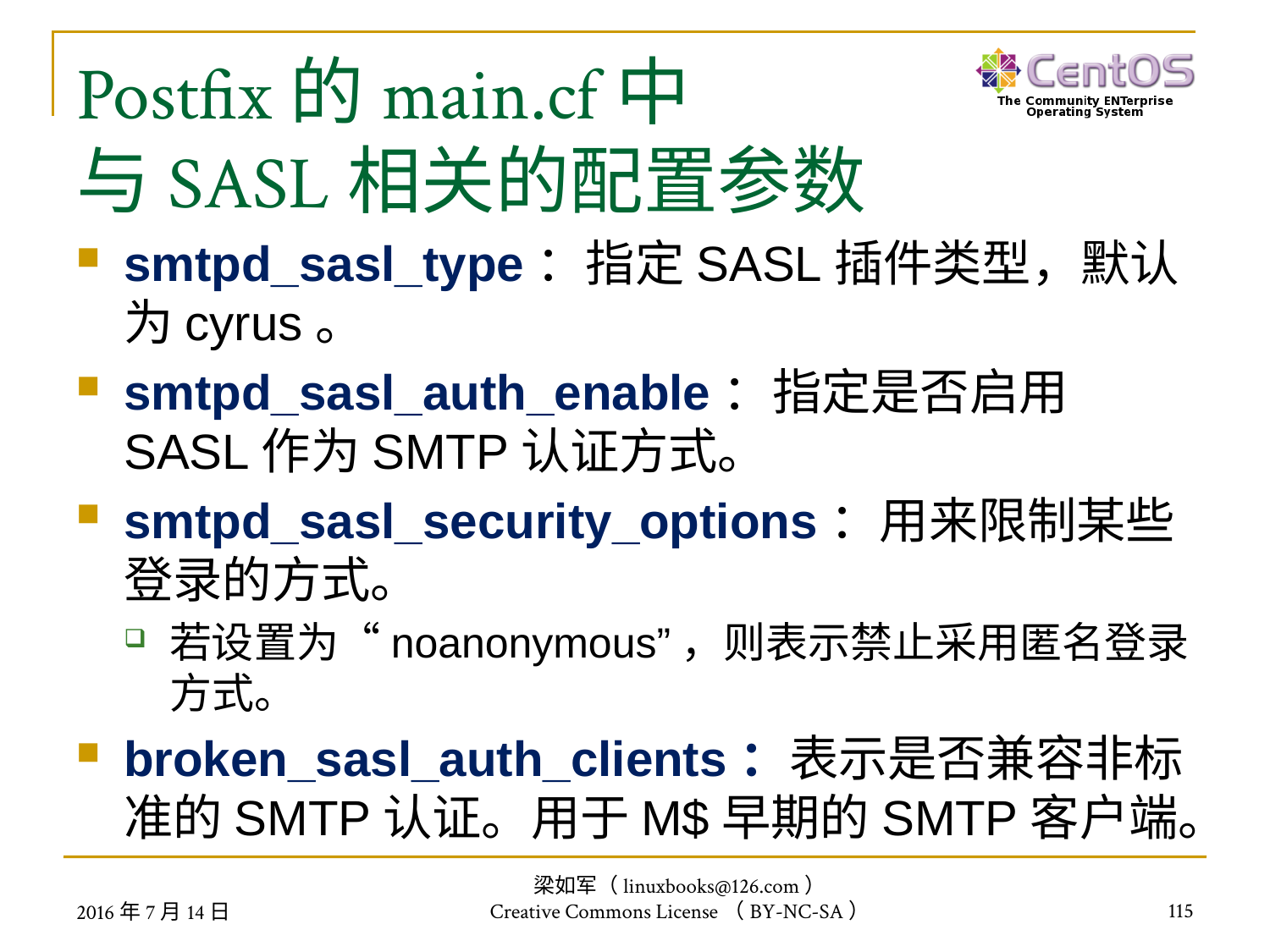

# Postfix的main.cf中 与SASL相关的配置参数
smtpd_sasl_type：指定SASL插件类型，默认为cyrus。
smtpd_sasl_auth_enable：指定是否启用SASL作为SMTP认证方式。
smtpd_sasl_security_options：用来限制某些登录的方式。
若设置为“noanonymous”，则表示禁止采用匿名登录方式。
broken_sasl_auth_clients：表示是否兼容非标准的SMTP认证。用于M$早期的SMTP客户端。
梁如军（linuxbooks@126.com）
Creative Commons License（BY-NC-SA）
2016年7月14日
115